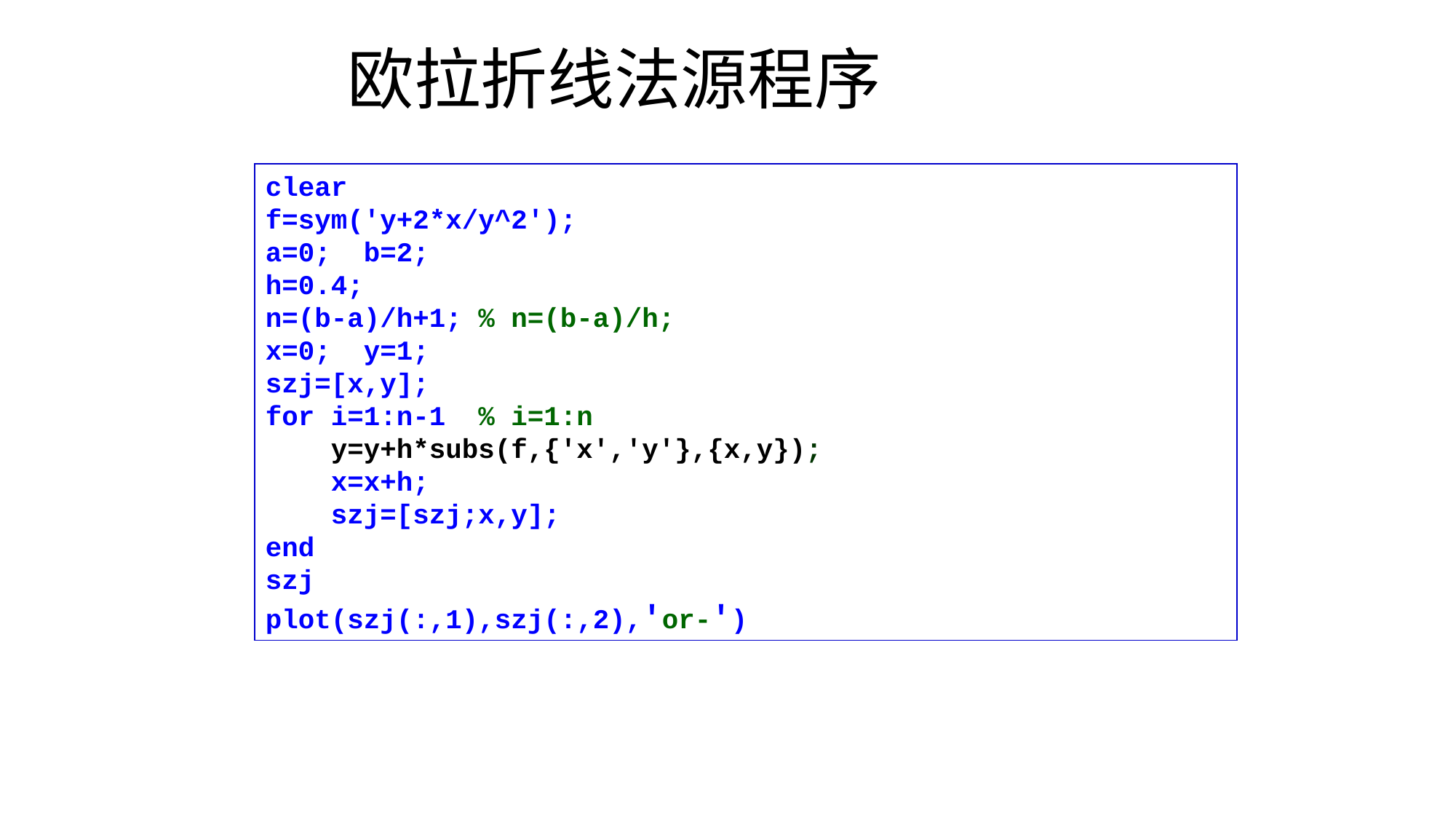

# 欧拉折线法源程序
clear
f=sym('y+2*x/y^2');
a=0;  b=2;
h=0.4;
n=(b-a)/h+1; % n=(b-a)/h;
x=0;  y=1;
szj=[x,y];
for i=1:n-1  % i=1:n
    y=y+h*subs(f,{'x','y'},{x,y});
    x=x+h;
    szj=[szj;x,y];
end
szj
plot(szj(:,1),szj(:,2),'or-')